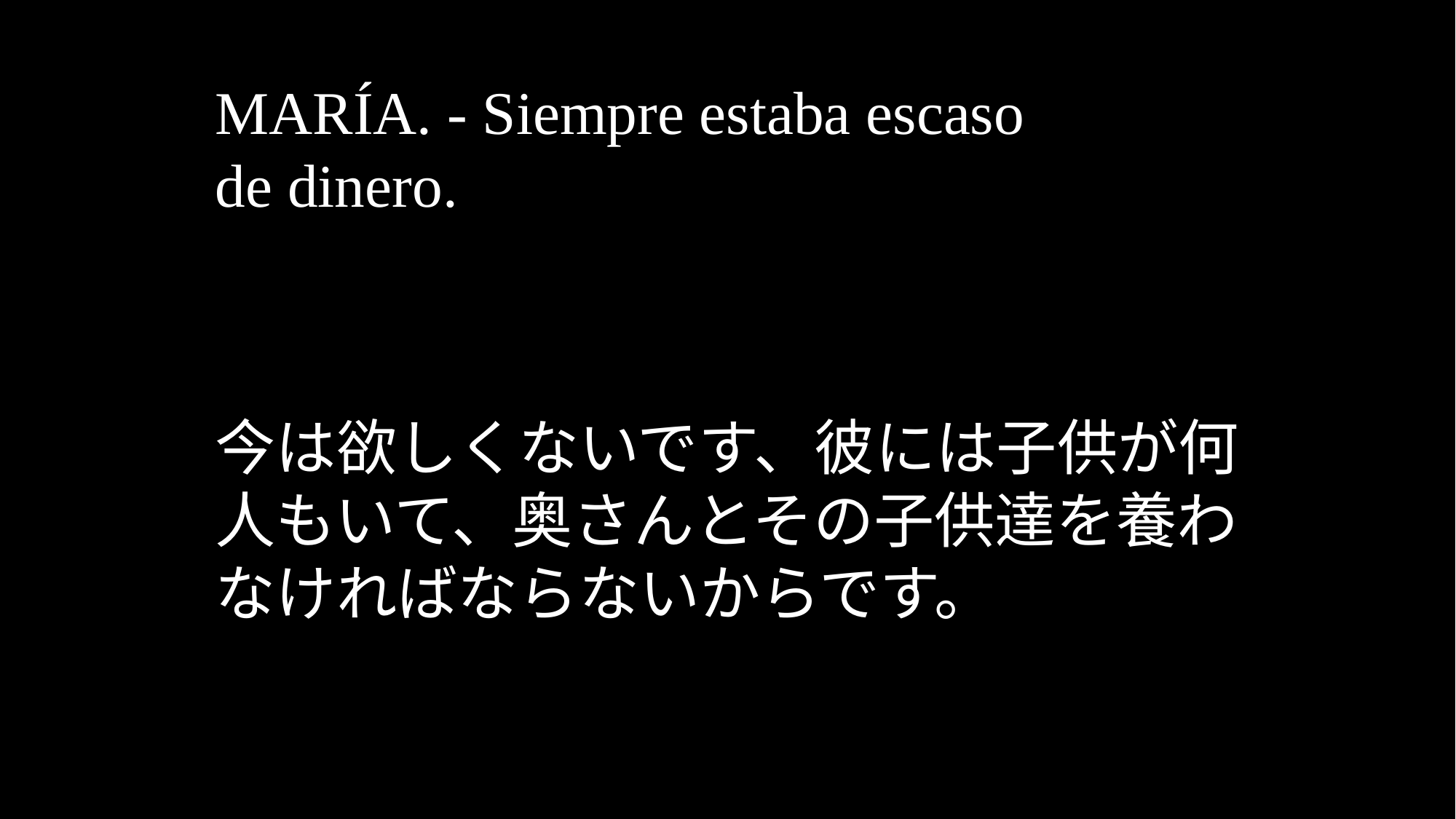

MARÍA. - Siempre estaba escaso de dinero.

今は欲しくないです、彼には子供が何人もいて、奥さんとその子供達を養わなければならないからです。